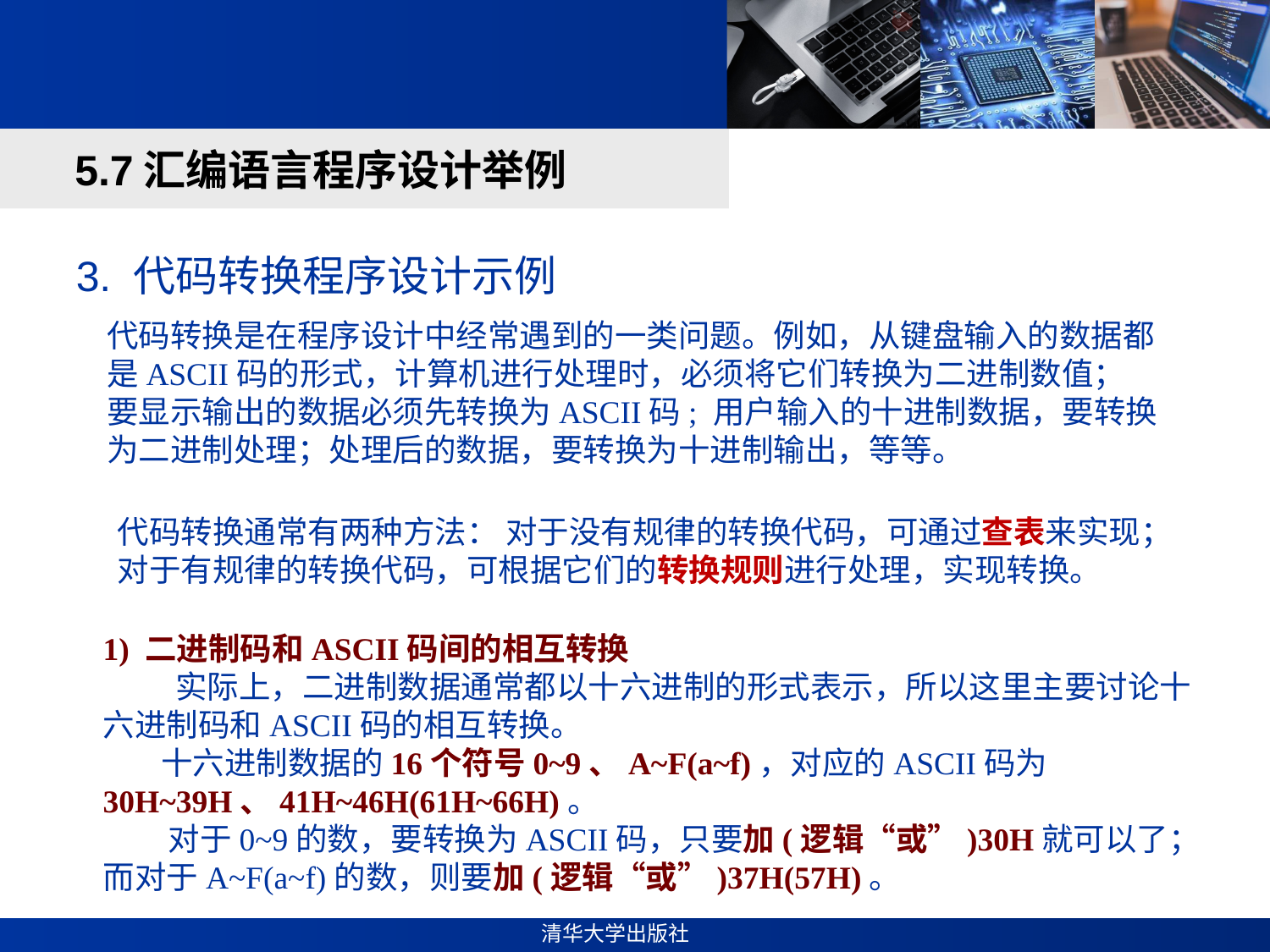

#
5.7汇编语言程序设计举例

3. 代码转换程序设计示例
代码转换是在程序设计中经常遇到的一类问题。例如，从键盘输入的数据都是ASCII码的形式，计算机进行处理时，必须将它们转换为二进制数值； 要显示输出的数据必须先转换为ASCII码; 用户输入的十进制数据，要转换为二进制处理；处理后的数据，要转换为十进制输出，等等。
代码转换通常有两种方法： 对于没有规律的转换代码，可通过查表来实现； 对于有规律的转换代码，可根据它们的转换规则进行处理，实现转换。
1) 二进制码和ASCII码间的相互转换
         实际上，二进制数据通常都以十六进制的形式表示，所以这里主要讨论十六进制码和ASCII码的相互转换。
       十六进制数据的16个符号0~9、A~F(a~f)，对应的ASCII码为30H~39H、41H~46H(61H~66H)。
        对于0~9的数，要转换为ASCII码，只要加(逻辑“或”)30H就可以了； 而对于A~F(a~f)的数，则要加(逻辑“或”)37H(57H)。